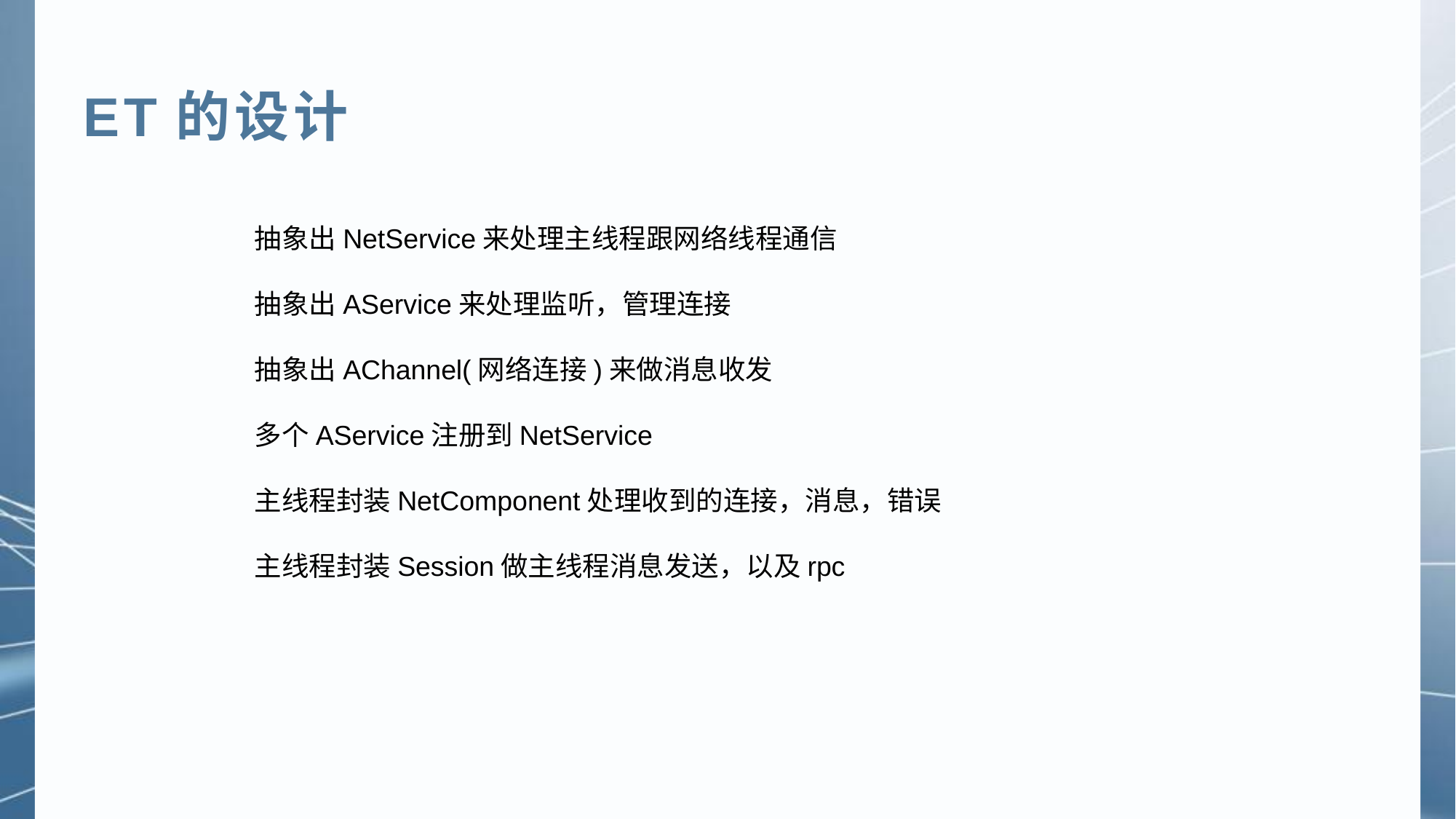

ET的设计
抽象出NetService来处理主线程跟网络线程通信

抽象出AService来处理监听，管理连接

抽象出AChannel(网络连接)来做消息收发

多个AService注册到NetService

主线程封装NetComponent处理收到的连接，消息，错误

主线程封装Session做主线程消息发送，以及rpc